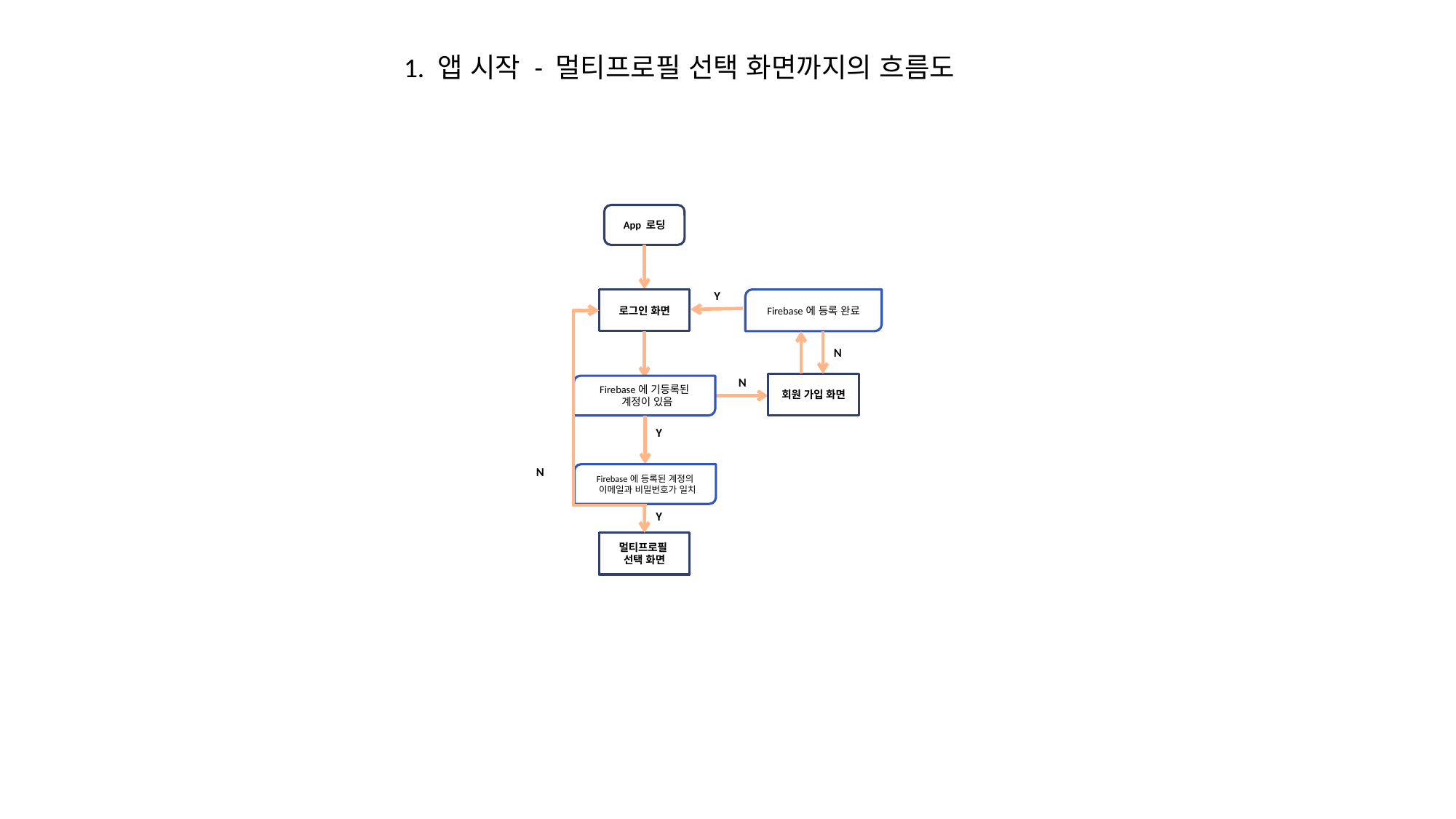

1. 앱 시작 - 멀티프로필 선택 화면까지의 흐름도
App 로딩
Y
로그인 화면
Firebase에 등록 완료
N
N
회원 가입 화면
Firebase에 기등록된
 계정이 있음
Y
N
Firebase에 등록된 계정의
 이메일과 비밀번호가 일치
Y
멀티프로필
선택 화면